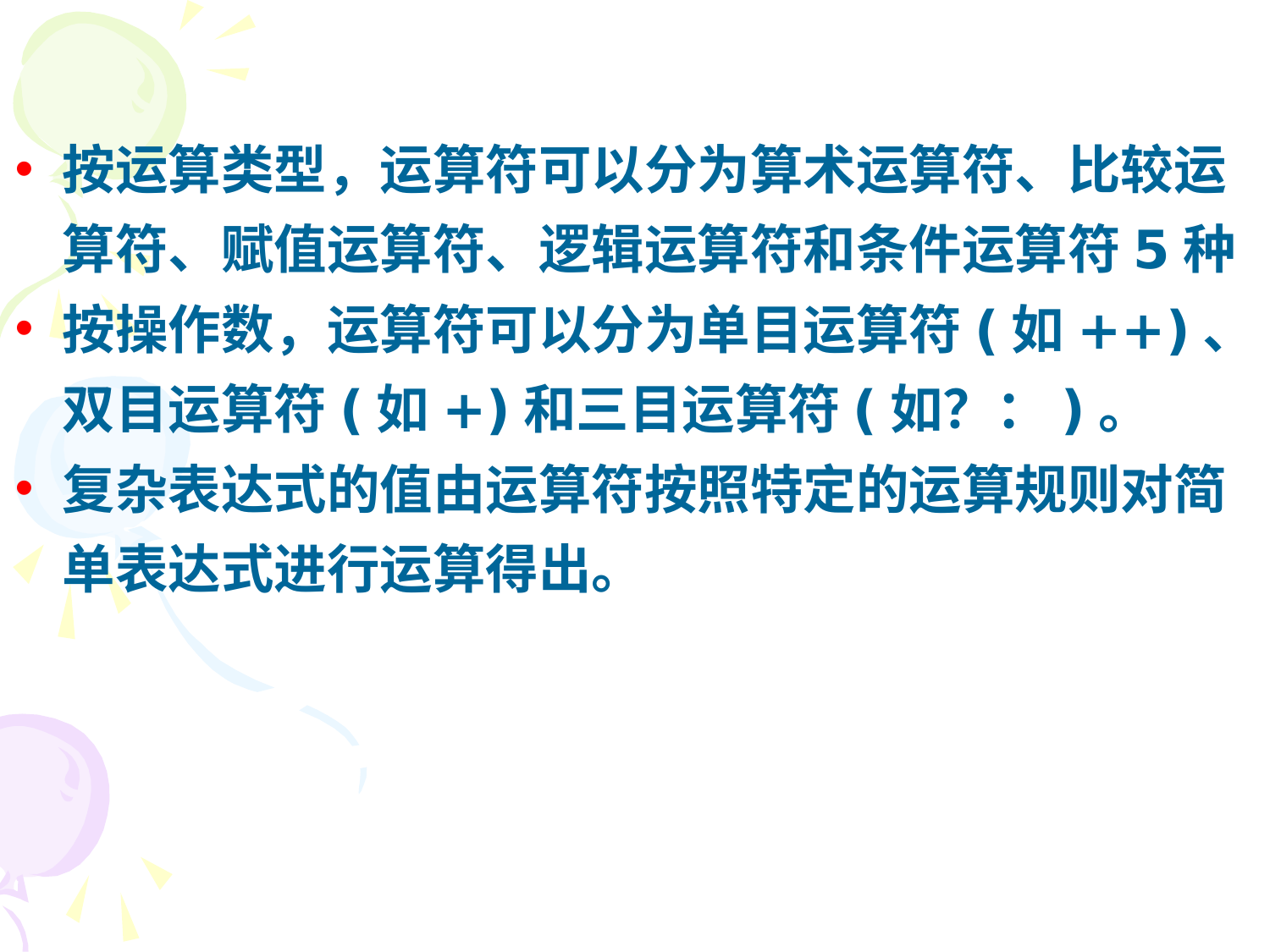

按运算类型，运算符可以分为算术运算符、比较运算符、赋值运算符、逻辑运算符和条件运算符5种
按操作数，运算符可以分为单目运算符(如++)、双目运算符(如+)和三目运算符(如？：)。
复杂表达式的值由运算符按照特定的运算规则对简单表达式进行运算得出。